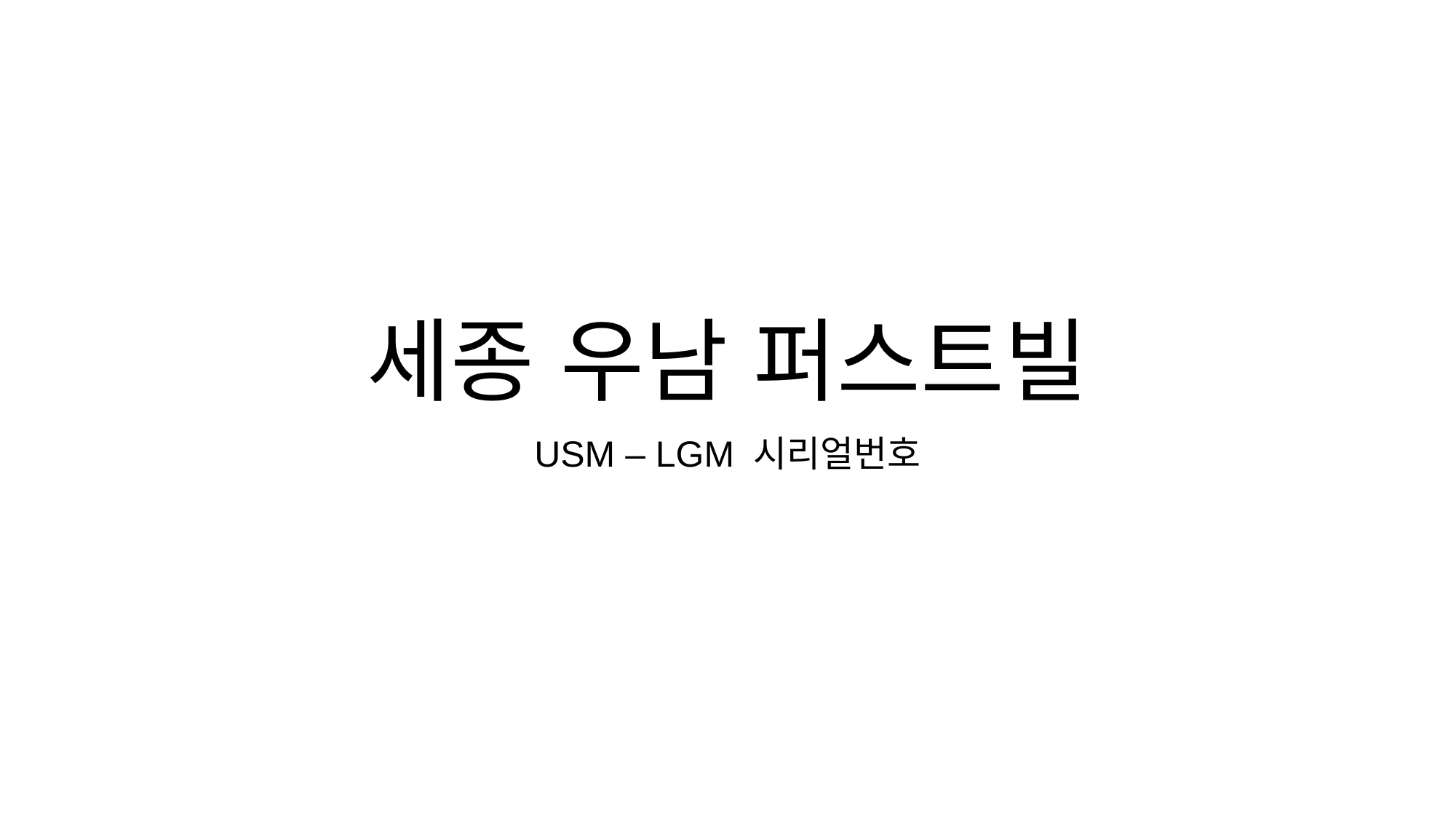

# 세종 우남 퍼스트빌
USM – LGM 시리얼번호